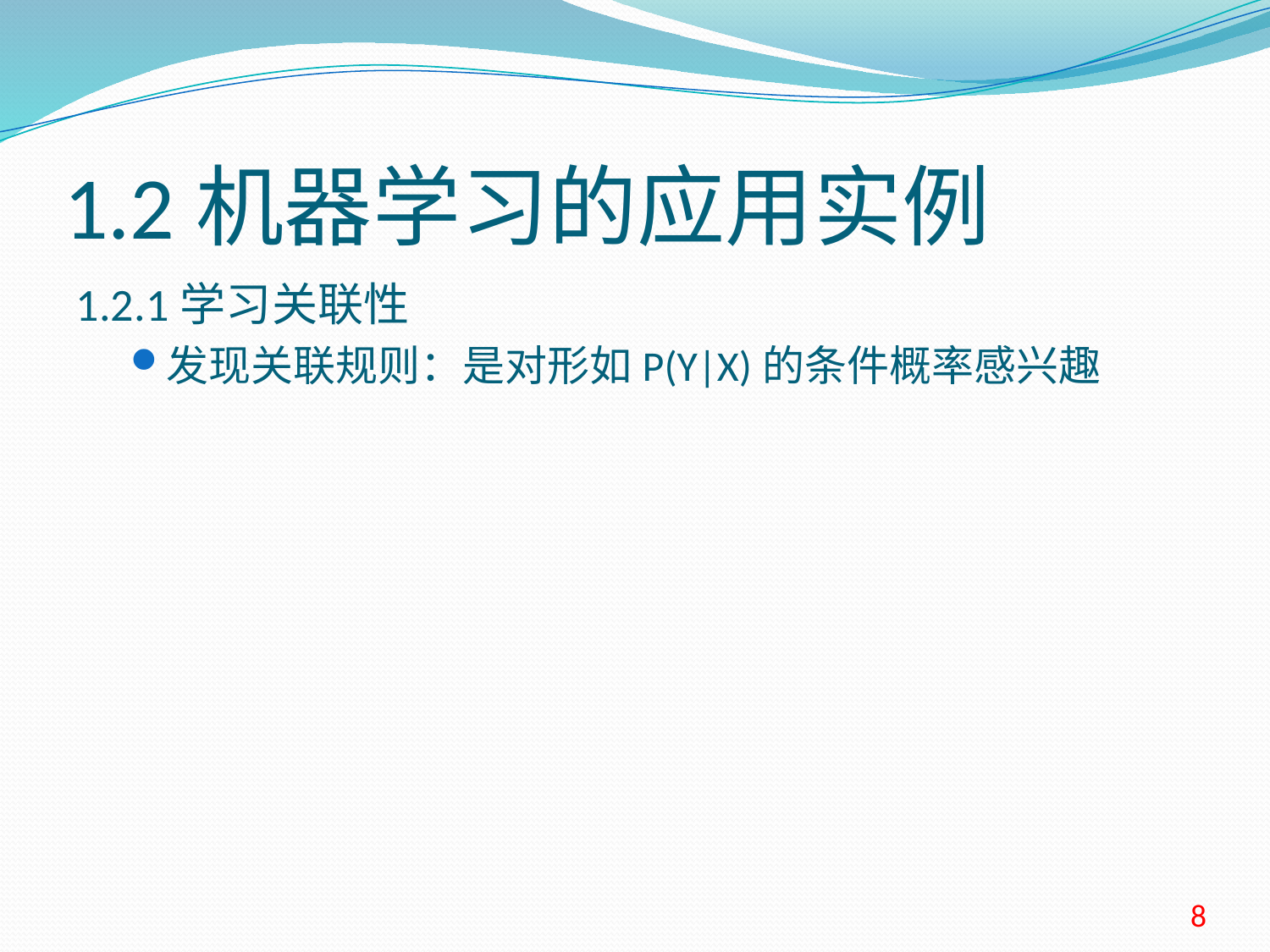

# 1.2机器学习的应用实例
1.2.1学习关联性
发现关联规则：是对形如P(Y|X)的条件概率感兴趣
8